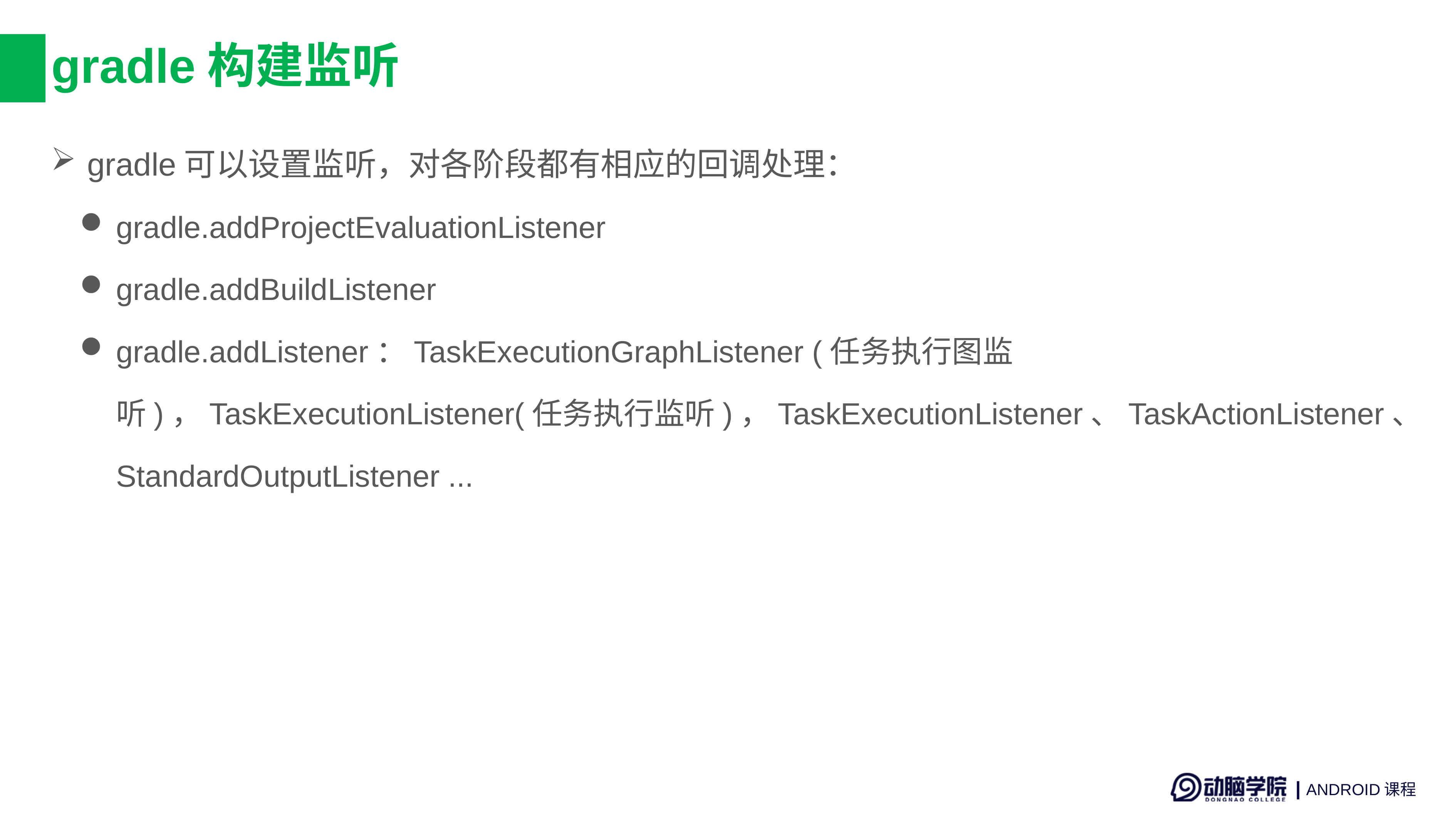

# gradle构建监听
gradle可以设置监听，对各阶段都有相应的回调处理：
gradle.addProjectEvaluationListener
gradle.addBuildListener
gradle.addListener：TaskExecutionGraphListener (任务执行图监听)，TaskExecutionListener(任务执行监听)，TaskExecutionListener、TaskActionListener、StandardOutputListener ...